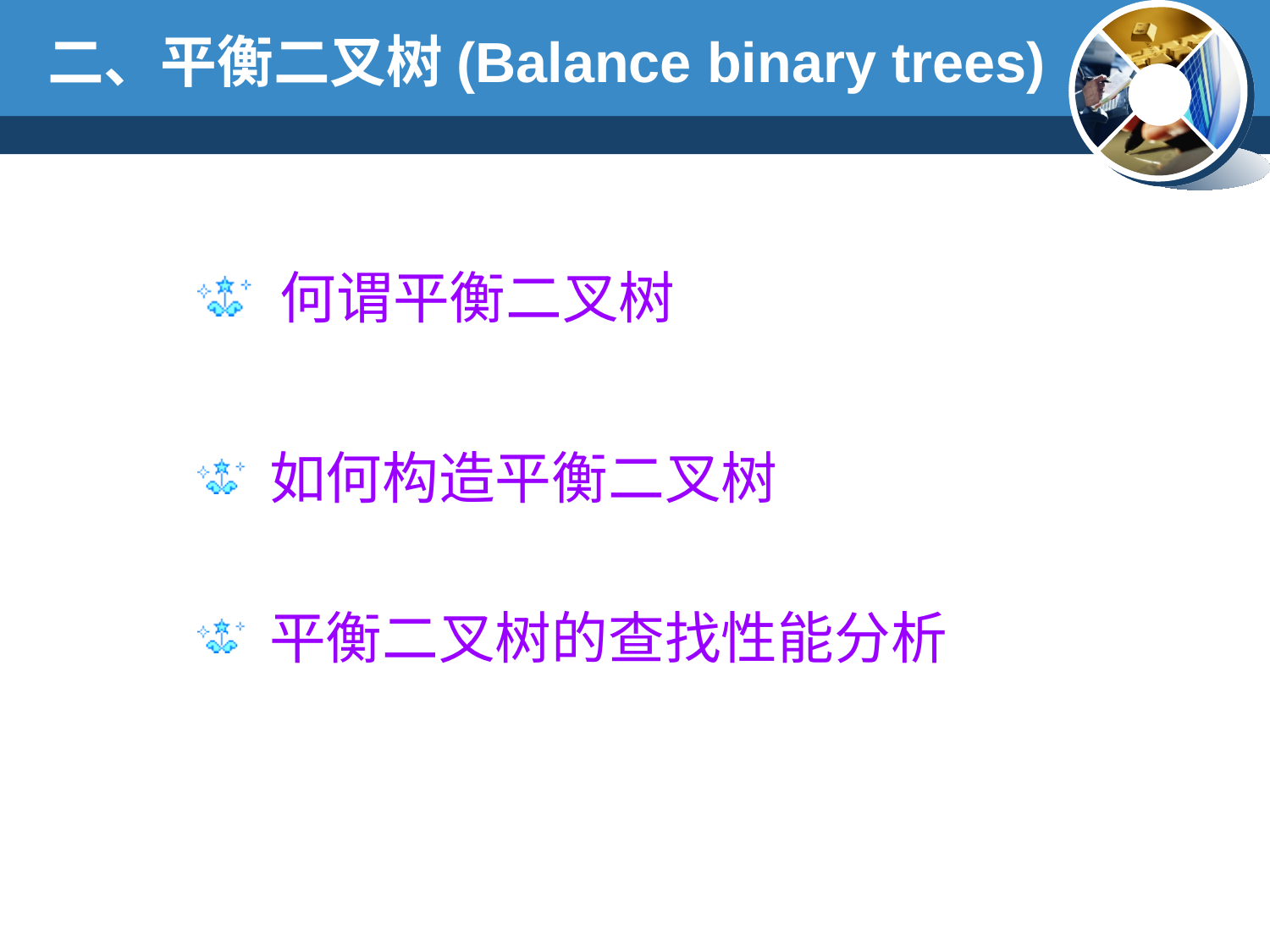

# 二、平衡二叉树(Balance binary trees)
 何谓平衡二叉树
 如何构造平衡二叉树
 平衡二叉树的查找性能分析